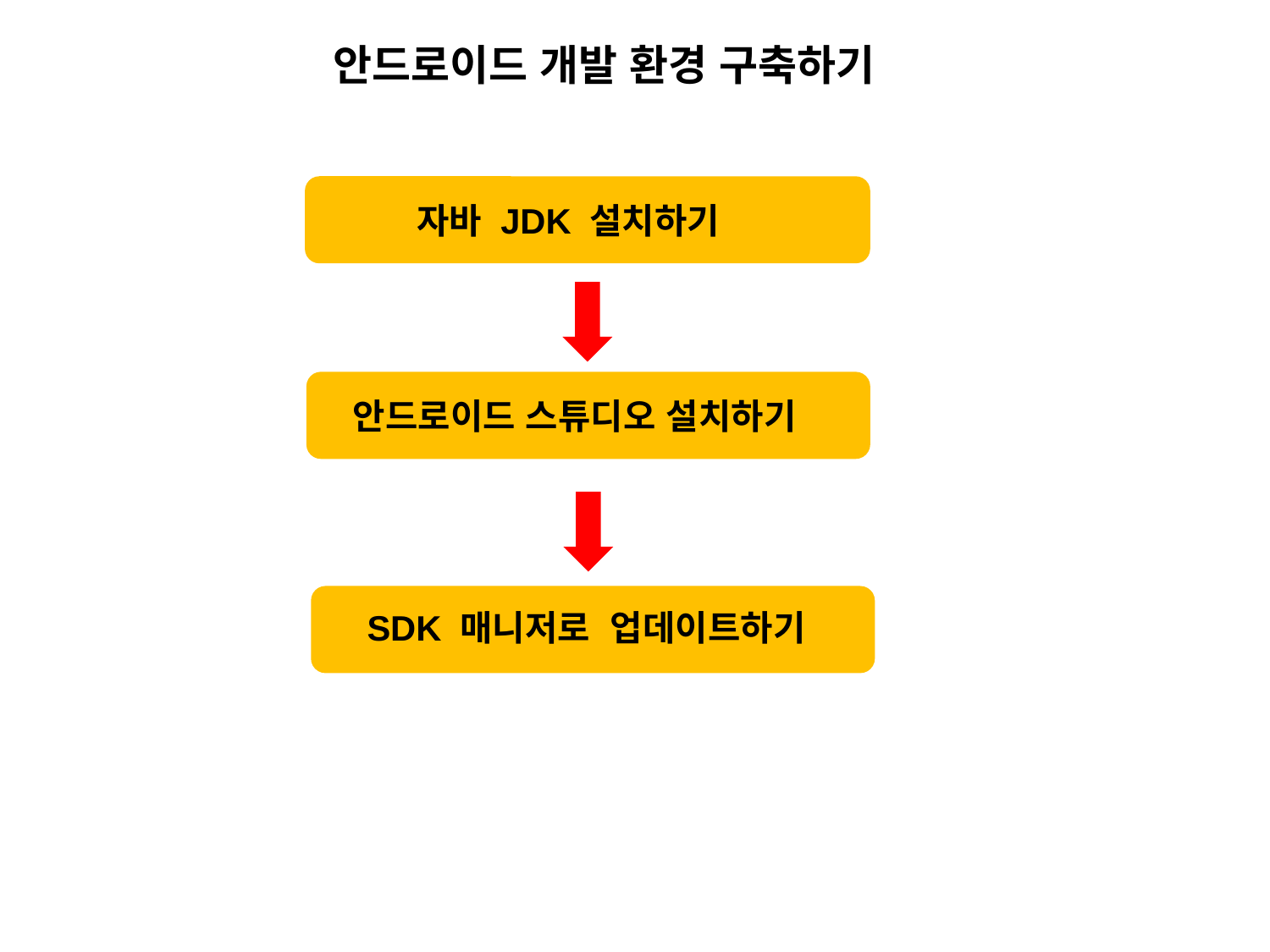

안드로이드 개발 환경 구축하기

자바 JDK 설치하기

안드로이드 스튜디오 설치하기

SDK 매니저로  업데이트하기